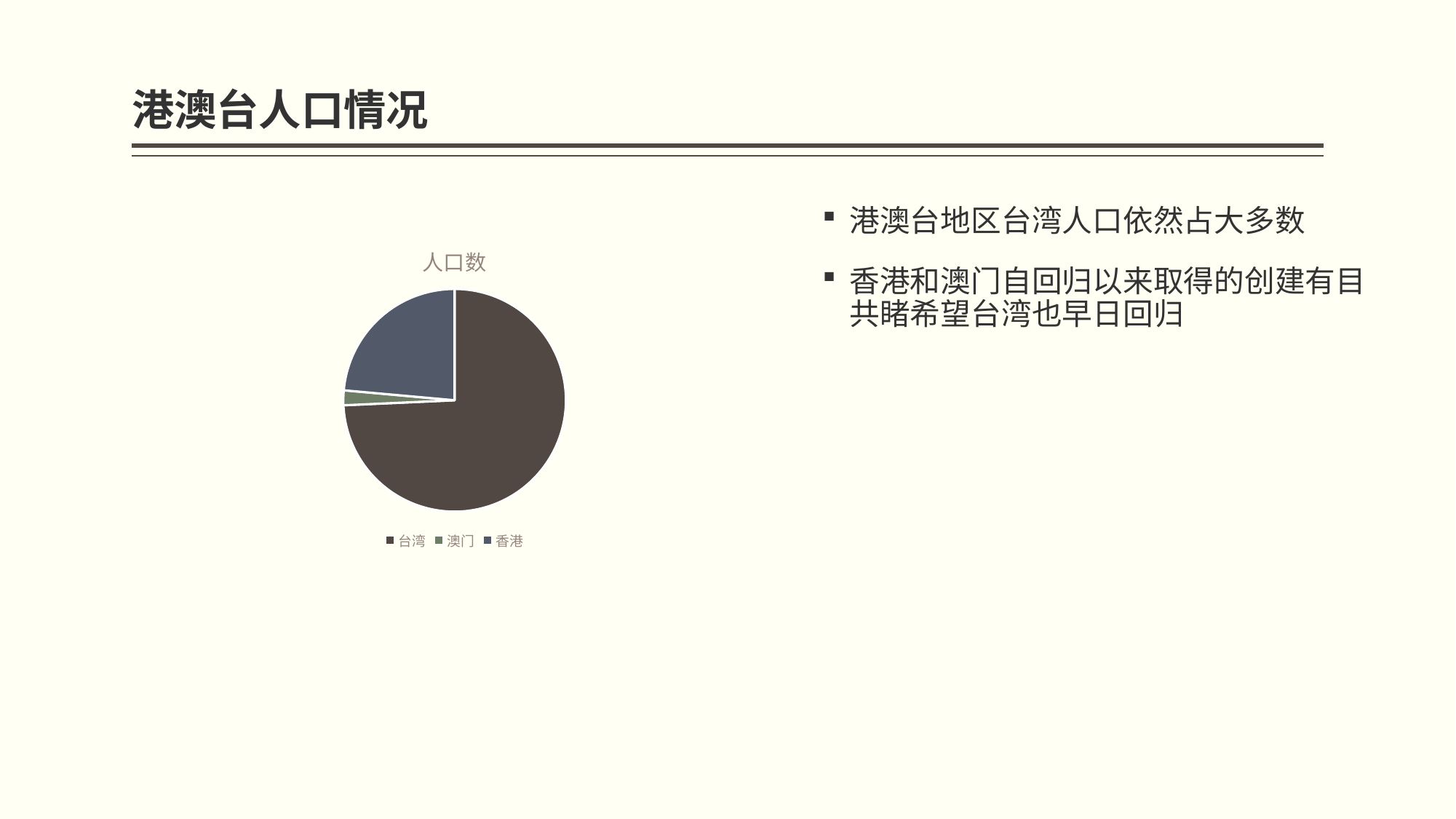

# 港澳台人口情况
港澳台地区台湾人口依然占大多数
香港和澳门自回归以来取得的创建有目共睹希望台湾也早日回归

### Chart:

| Category | 人口数 |
|---|---|
| 台湾 | 23561236.0 |
| 澳门 | 683218.0 |
| 香港 | 7474200.0 |